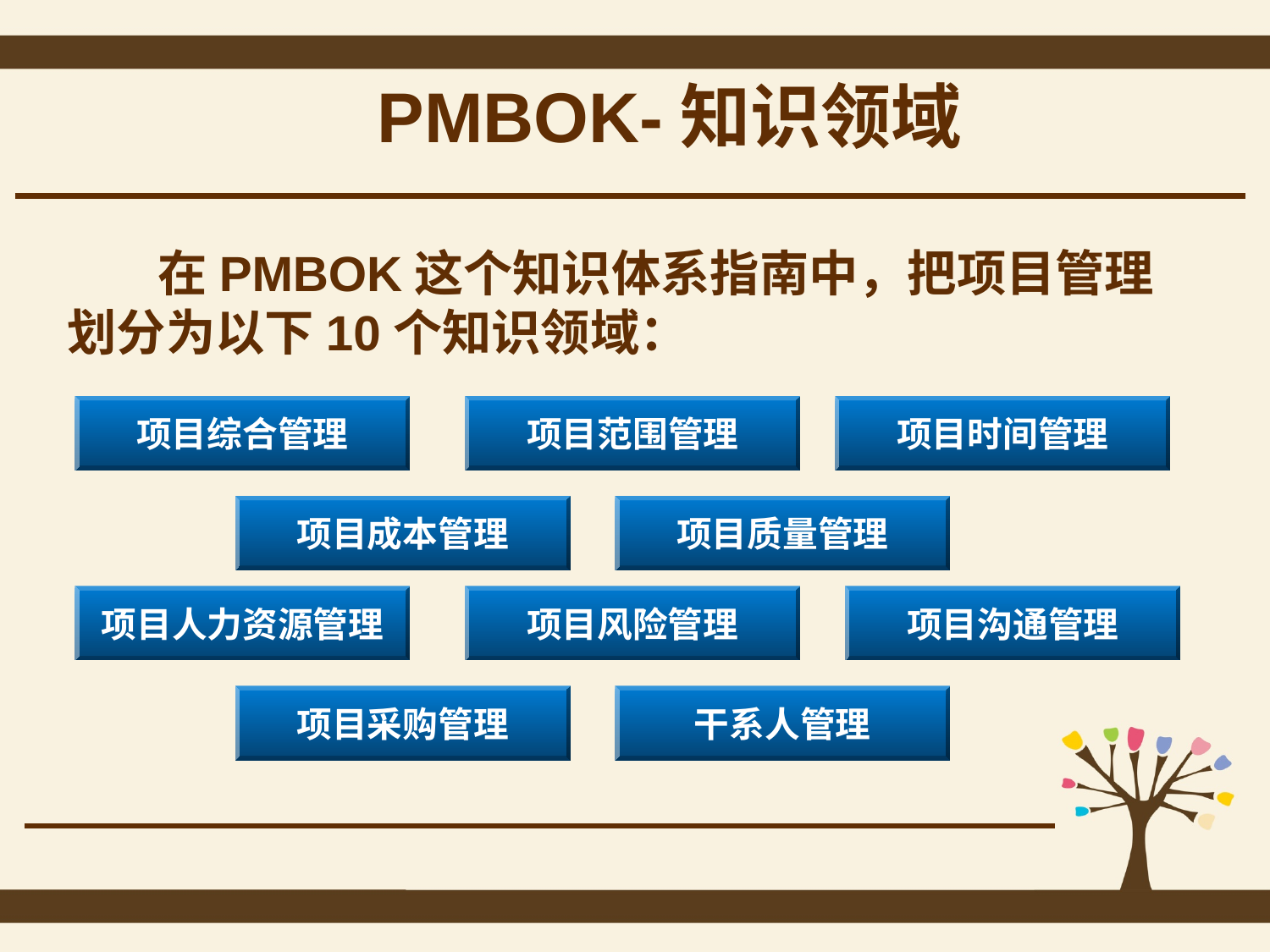

PMBOK-知识领域
       在PMBOK这个知识体系指南中，把项目管理划分为以下10个知识领域：

项目综合管理
项目范围管理
项目时间管理
项目成本管理
项目质量管理
项目人力资源管理
项目风险管理
项目沟通管理
项目采购管理
干系人管理